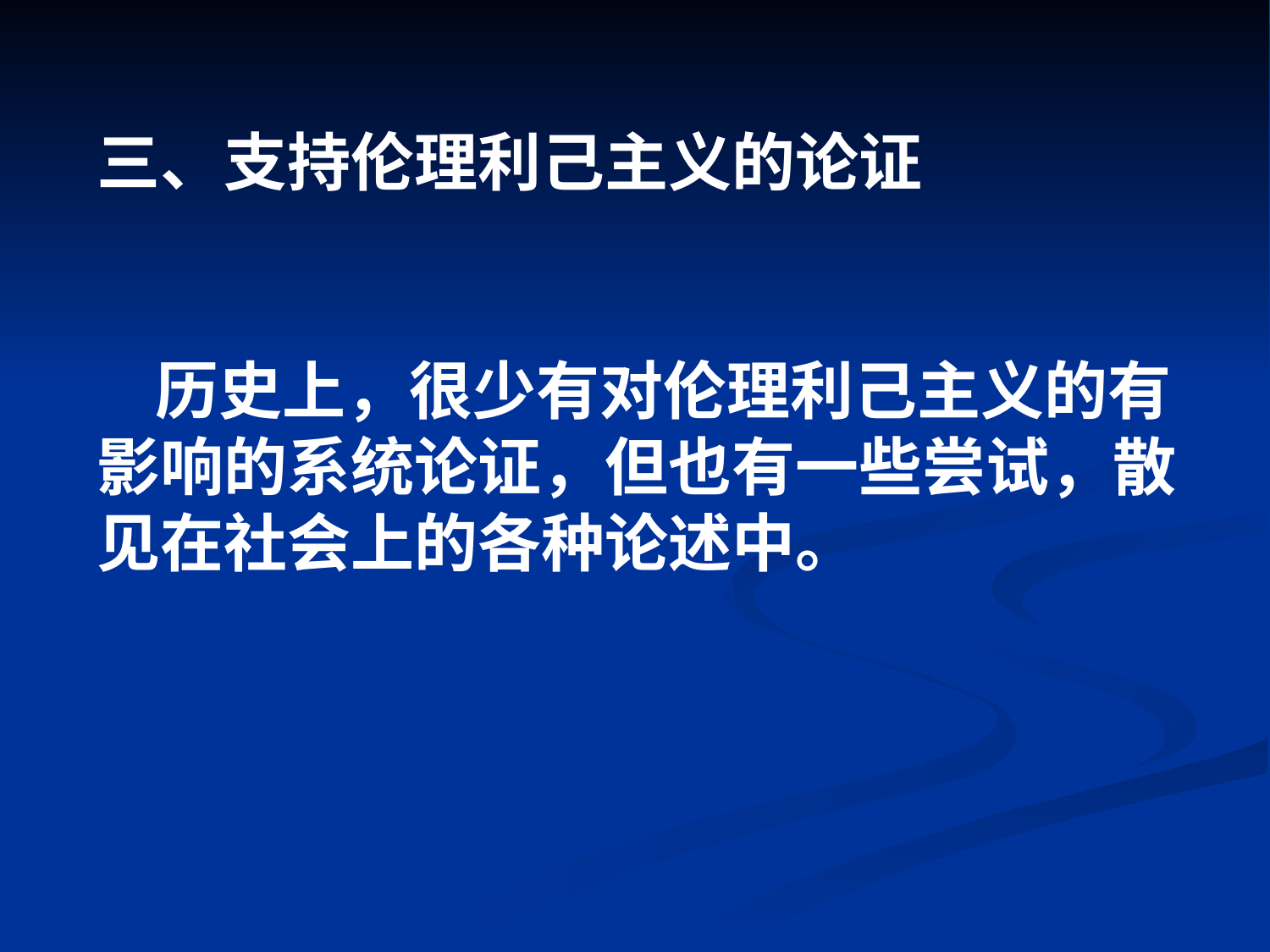

三、支持伦理利己主义的论证

   历史上，很少有对伦理利己主义的有影响的系统论证，但也有一些尝试，散见在社会上的各种论述中。